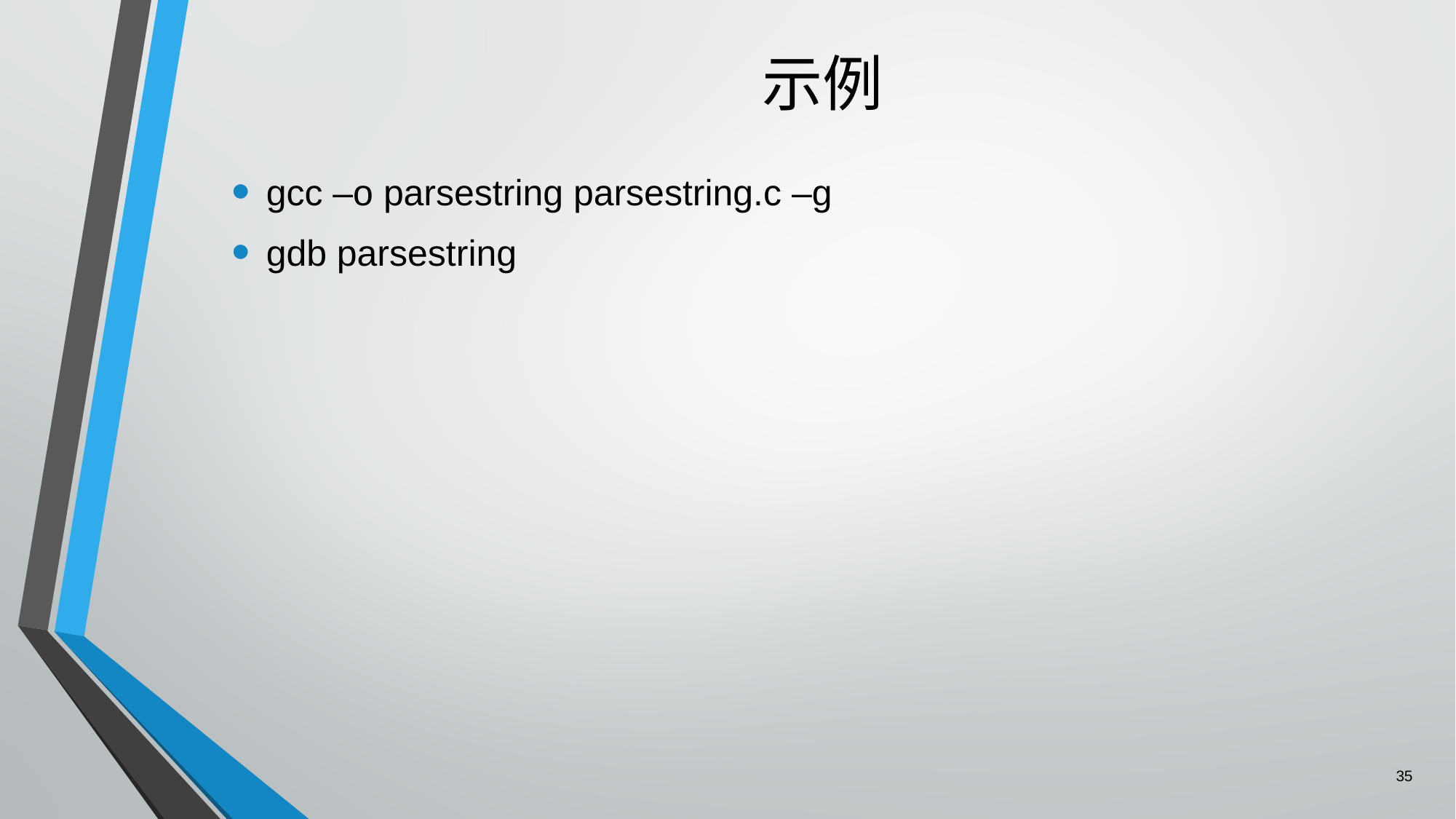

# 示例
gcc –o parsestring parsestring.c –g
gdb parsestring
35